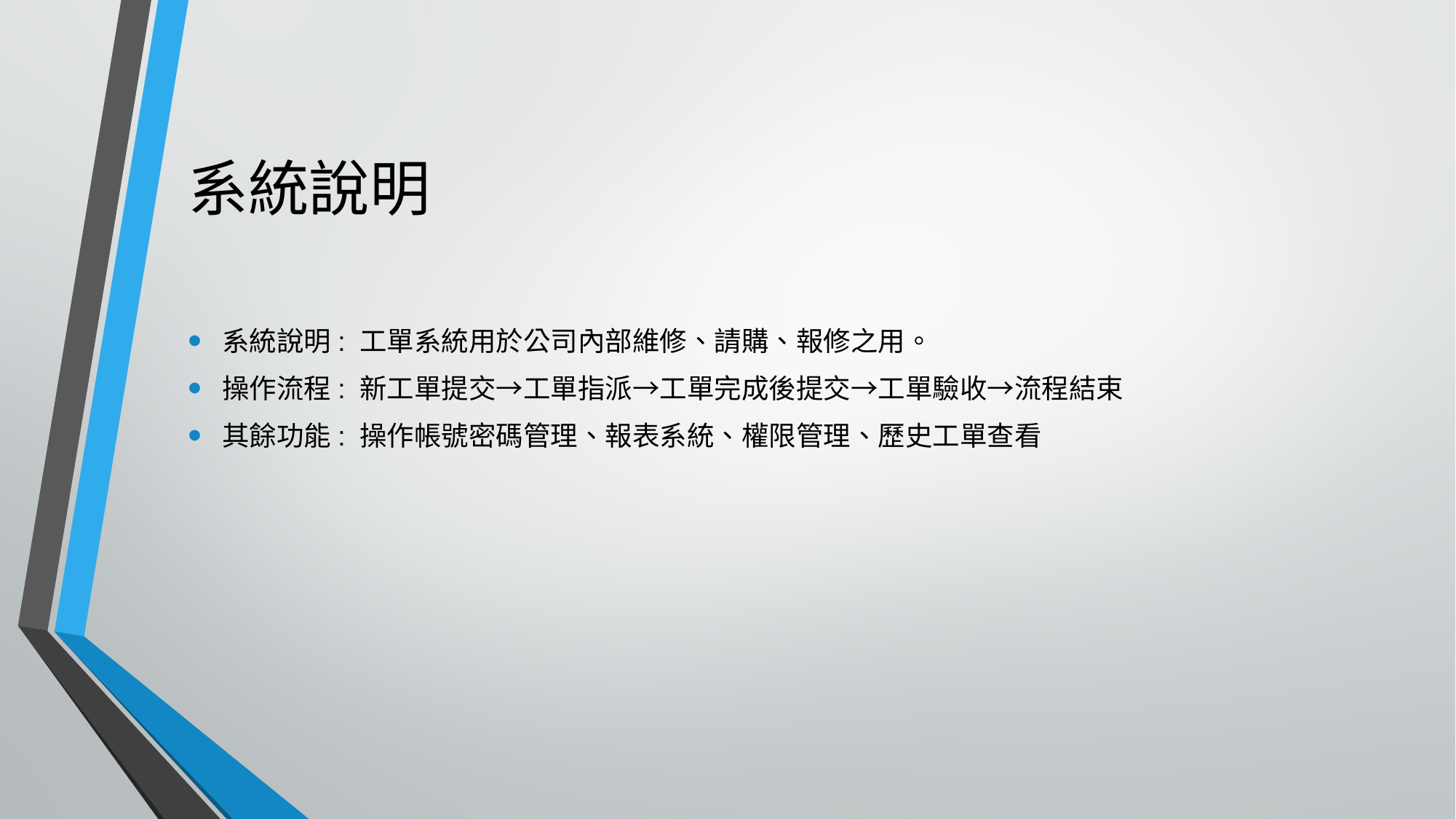

# 系統說明
系統說明: 工單系統用於公司內部維修、請購、報修之用。
操作流程: 新工單提交→工單指派→工單完成後提交→工單驗收→流程結束
其餘功能: 操作帳號密碼管理、報表系統、權限管理、歷史工單查看